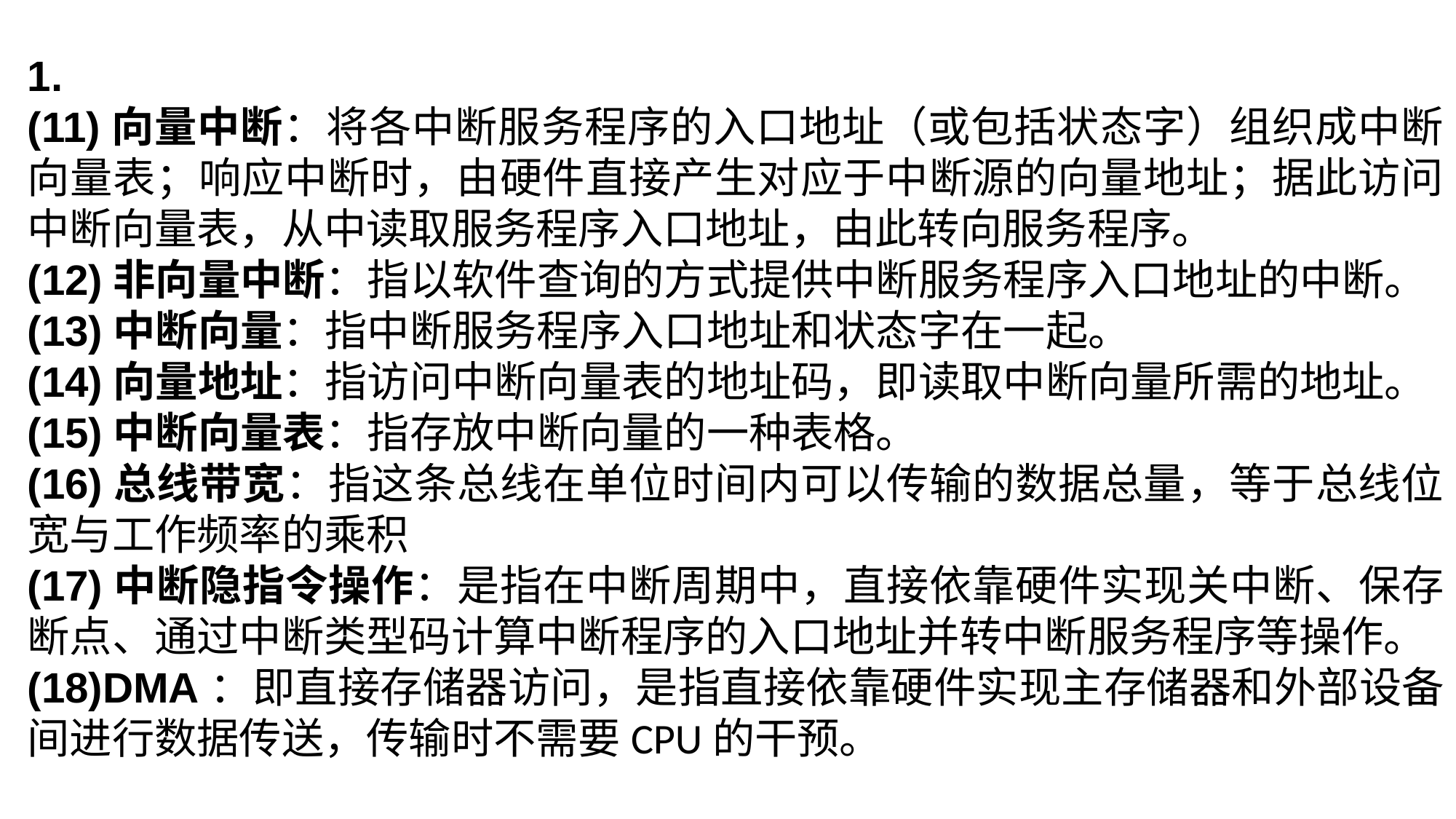

1.
(11)向量中断：将各中断服务程序的入口地址（或包括状态字）组织成中断向量表；响应中断时，由硬件直接产生对应于中断源的向量地址；据此访问中断向量表，从中读取服务程序入口地址，由此转向服务程序。
(12)非向量中断：指以软件查询的方式提供中断服务程序入口地址的中断。
(13)中断向量：指中断服务程序入口地址和状态字在一起。
(14)向量地址：指访问中断向量表的地址码，即读取中断向量所需的地址。
(15)中断向量表：指存放中断向量的一种表格。
(16)总线带宽：指这条总线在单位时间内可以传输的数据总量，等于总线位宽与工作频率的乘积
(17)中断隐指令操作：是指在中断周期中，直接依靠硬件实现关中断、保存断点、通过中断类型码计算中断程序的入口地址并转中断服务程序等操作。
(18)DMA：即直接存储器访问，是指直接依靠硬件实现主存储器和外部设备间进行数据传送，传输时不需要CPU的干预。